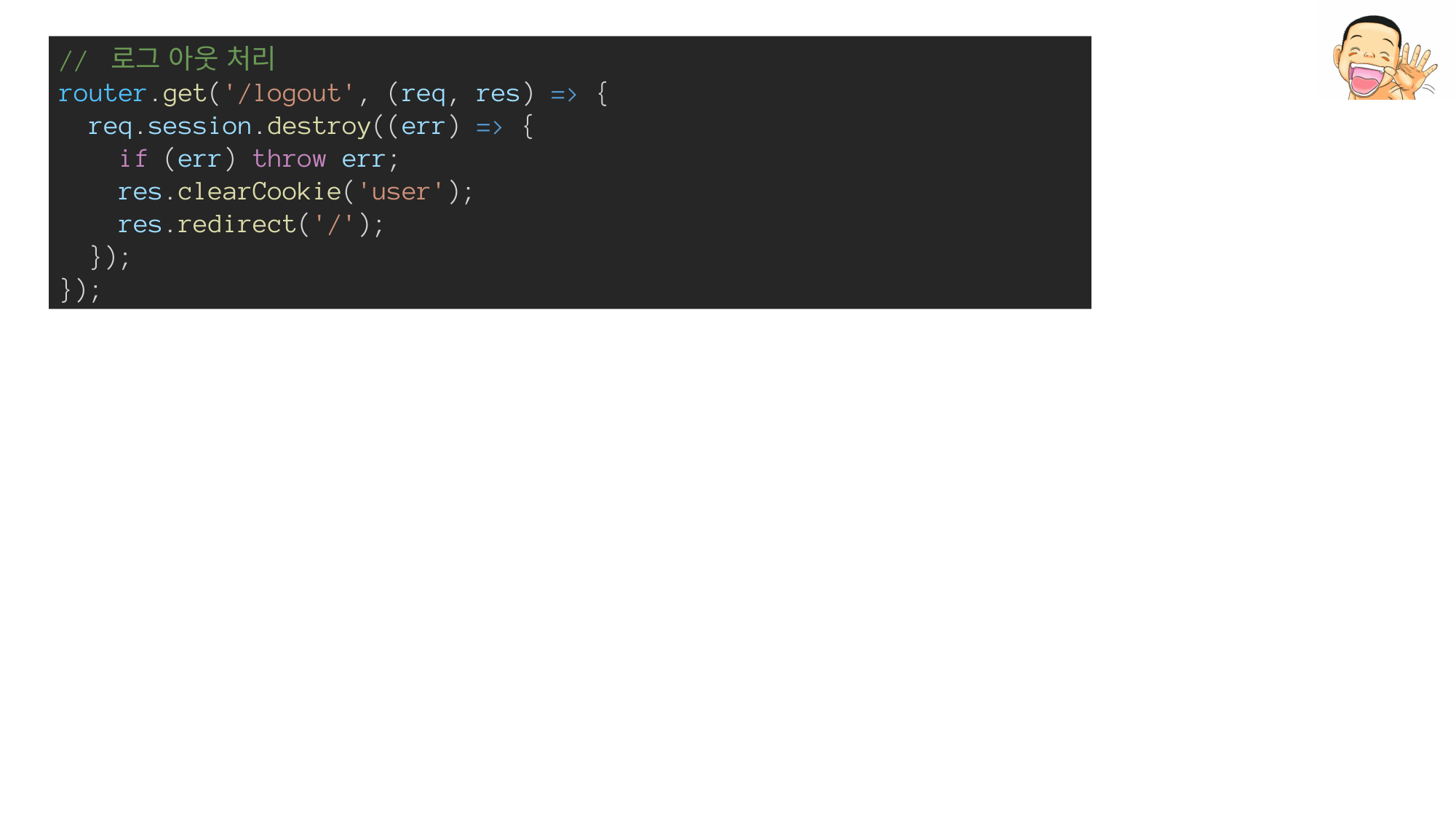

// 로그 아웃 처리
router.get('/logout', (req, res) => {
  req.session.destroy((err) => {
    if (err) throw err;
    res.clearCookie('user');
    res.redirect('/');
  });
});